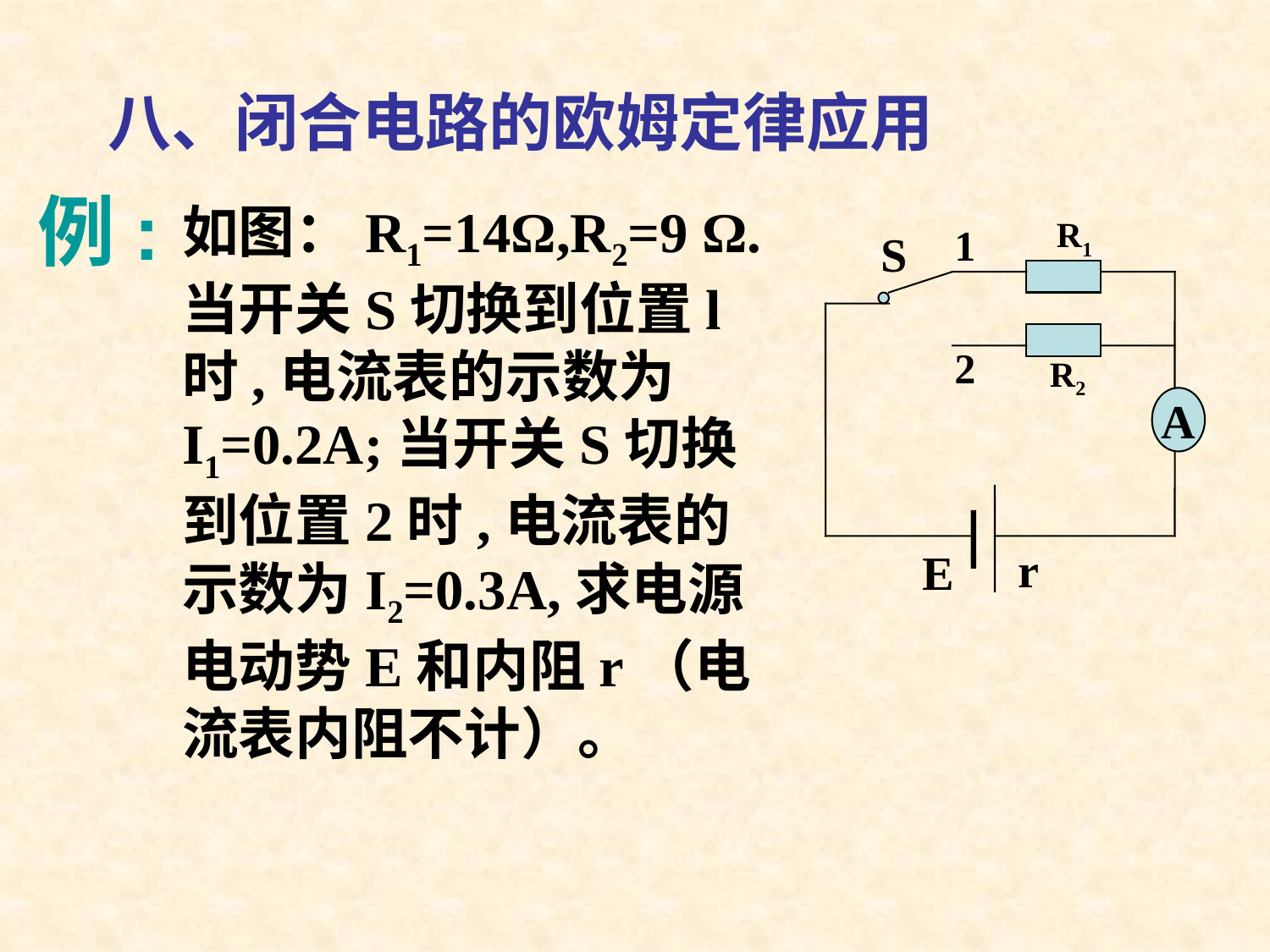

八、闭合电路的欧姆定律应用
例:
如图：R1=14Ω,R2=9 Ω.当开关S切换到位置l时,电流表的示数为I1=0.2A;当开关S切换到位置2时,电流表的示数为I2=0.3A,求电源电动势E和内阻r（电流表内阻不计）。
R1
1
S

2

R2

A

r

E